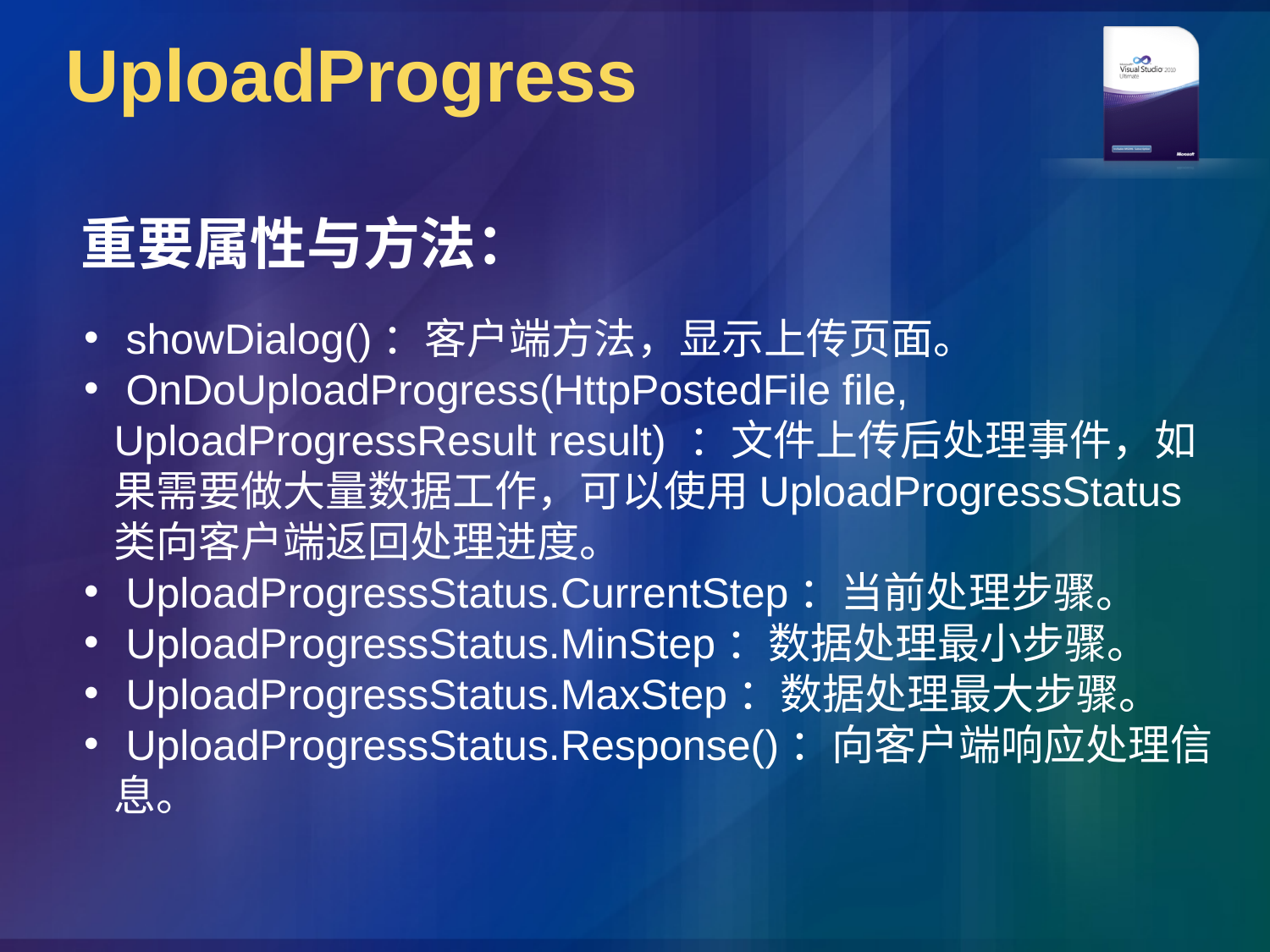

# UploadProgress
重要属性与方法：
 showDialog()：客户端方法，显示上传页面。
 OnDoUploadProgress(HttpPostedFile file, UploadProgressResult result) ：文件上传后处理事件，如果需要做大量数据工作，可以使用UploadProgressStatus类向客户端返回处理进度。
 UploadProgressStatus.CurrentStep：当前处理步骤。
 UploadProgressStatus.MinStep：数据处理最小步骤。
 UploadProgressStatus.MaxStep：数据处理最大步骤。
 UploadProgressStatus.Response()：向客户端响应处理信息。